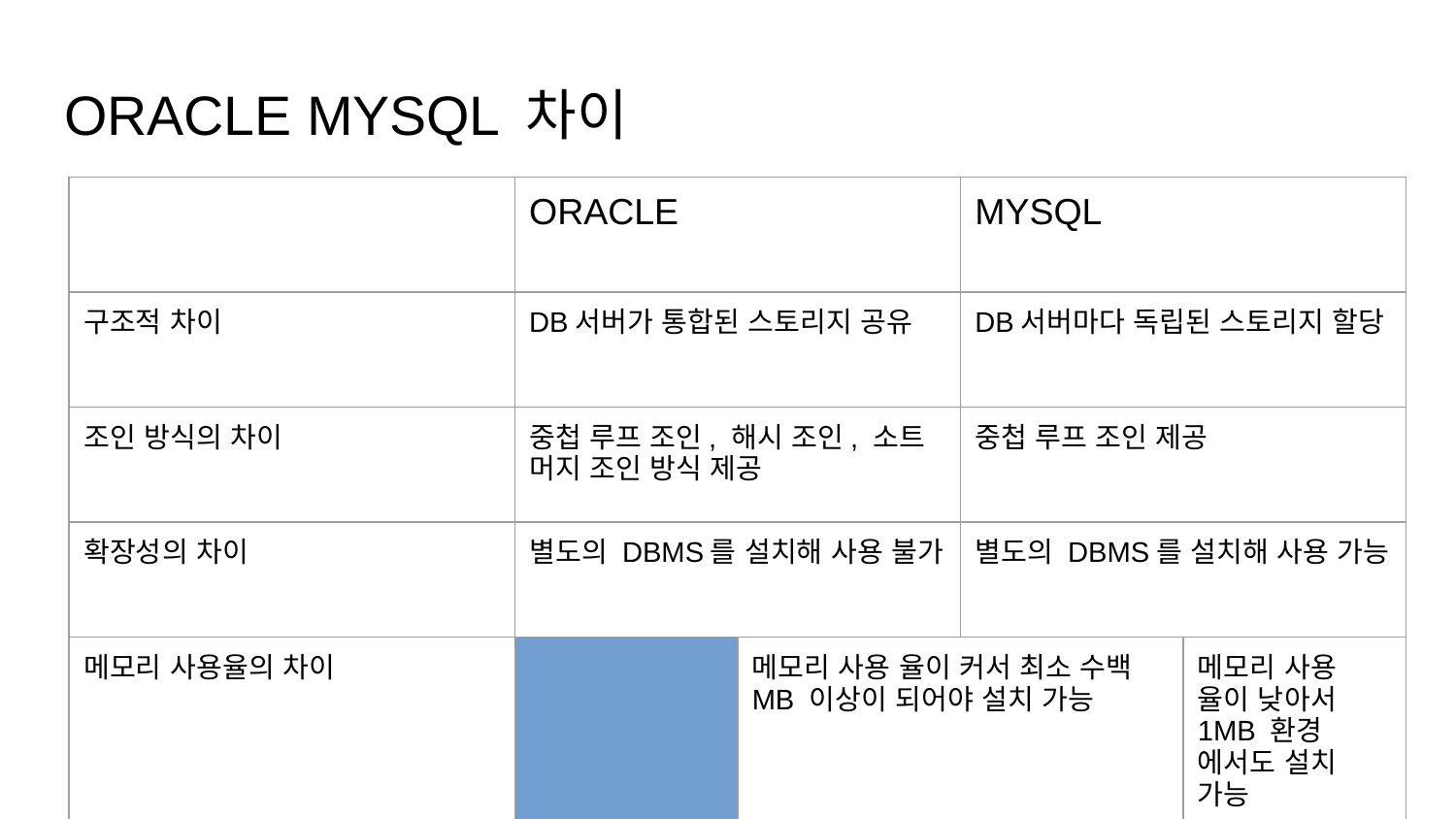

# ORACLE MYSQL 차이
|  |  | ORACLE |  | MYSQL |  |
| --- | --- | --- | --- | --- | --- |
| 구조적 차이 |  | DB서버가 통합된 스토리지 공유 |  | DB서버마다 독립된 스토리지 할당 |  |
| 조인 방식의 차이 |  | 중첩 루프 조인, 해시 조인, 소트 머지 조인 방식 제공 |  | 중첩 루프 조인 제공 |  |
| 확장성의 차이 |  | 별도의 DBMS를 설치해 사용 불가 |  | 별도의 DBMS를 설치해 사용 가능 |  |
| 메모리 사용율의 차이 |  | 메모리 사용 율이 커서 최소 수백MB 이상이 되어야 설치 가능 |  | 메모리 사용 율이 낮아서 1MB 환경 에서도 설치 가능 |  |